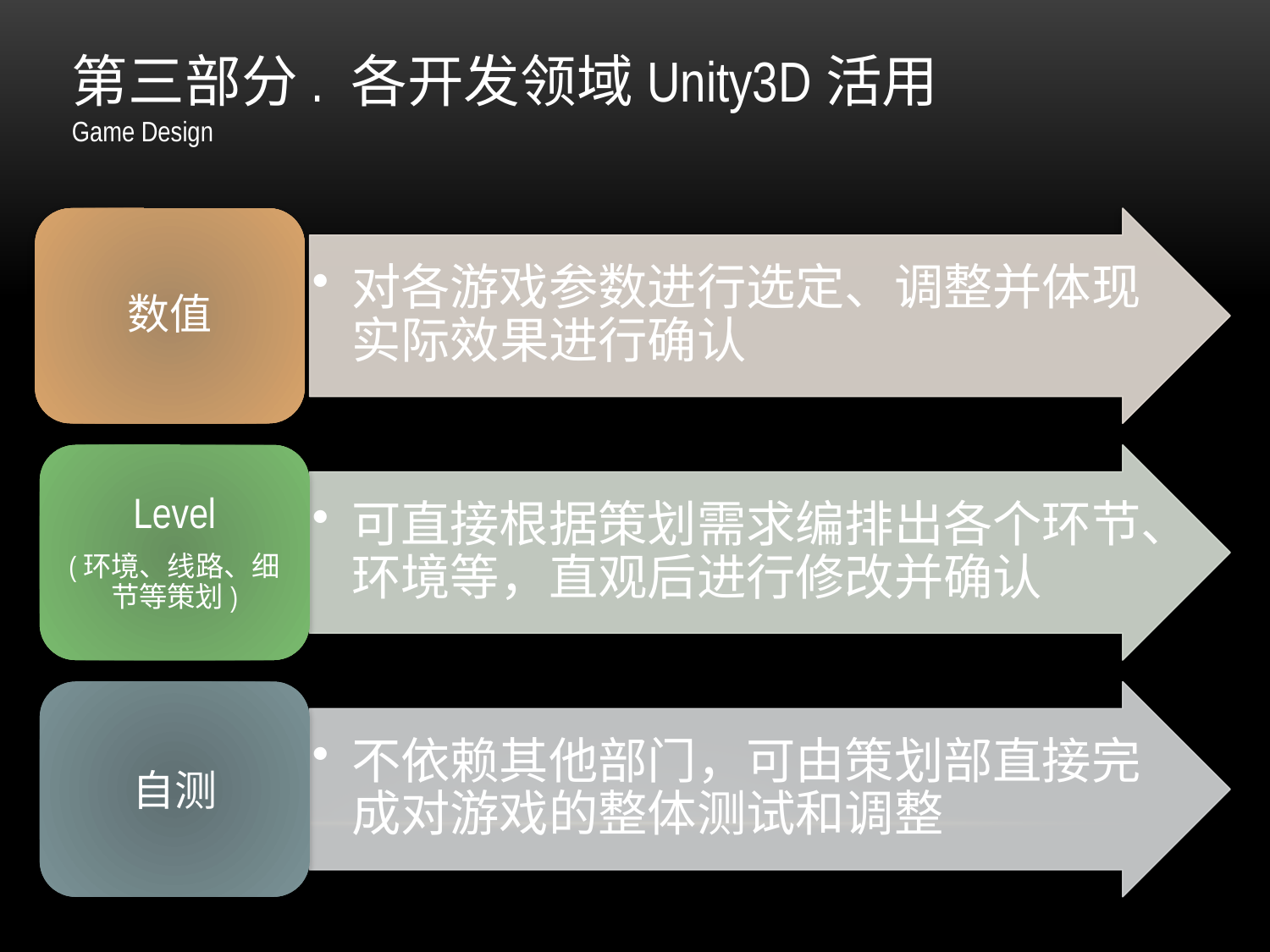

第三部分. 各开发领域Unity3D活用
Game Design
对各游戏参数进行选定、调整并体现实际效果进行确认
数值
可直接根据策划需求编排出各个环节、环境等，直观后进行修改并确认
Level
(环境、线路、细节等策划)
不依赖其他部门，可由策划部直接完成对游戏的整体测试和调整
自测